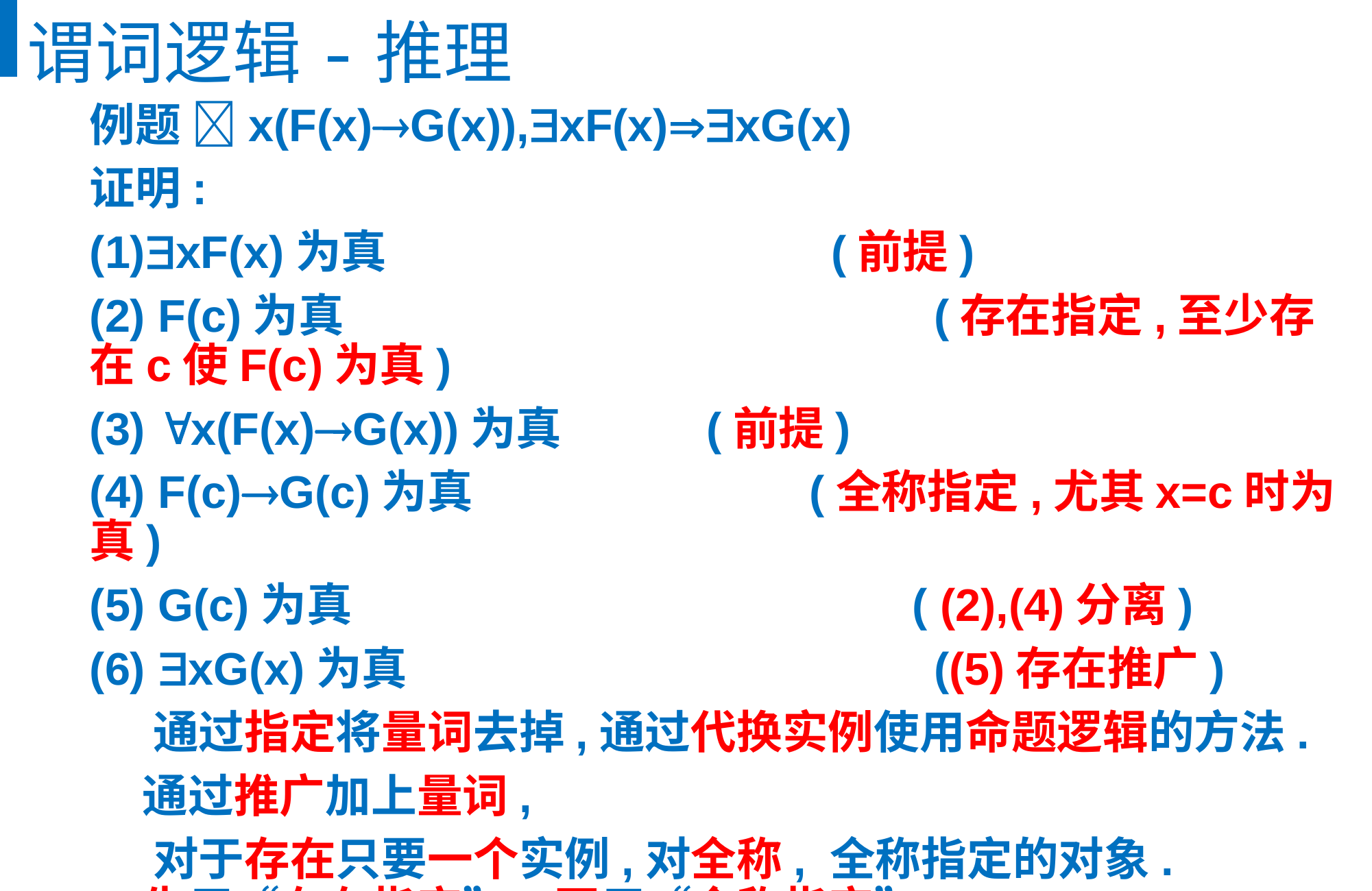

谓词逻辑-推理
例题 ∀x(F(x)→G(x)),∃xF(x)⇒∃xG(x)
证明:
(1)∃xF(x)为真 					 (前提)
(2) F(c)为真    						 (存在指定,至少存在c使F(c)为真)
(3) ∀x(F(x)→G(x))为真 		(前提)
(4) F(c)→G(c)为真 				(全称指定,尤其x=c时为真)
(5) G(c)为真 						( (2),(4)分离)
(6) ∃xG(x)为真					 ((5)存在推广)
     通过指定将量词去掉,通过代换实例使用命题逻辑的方法.
    通过推广加上量词,
     对于存在只要一个实例,对全称, 全称指定的对象.
    先用“存在指定”，再用“全称指定”